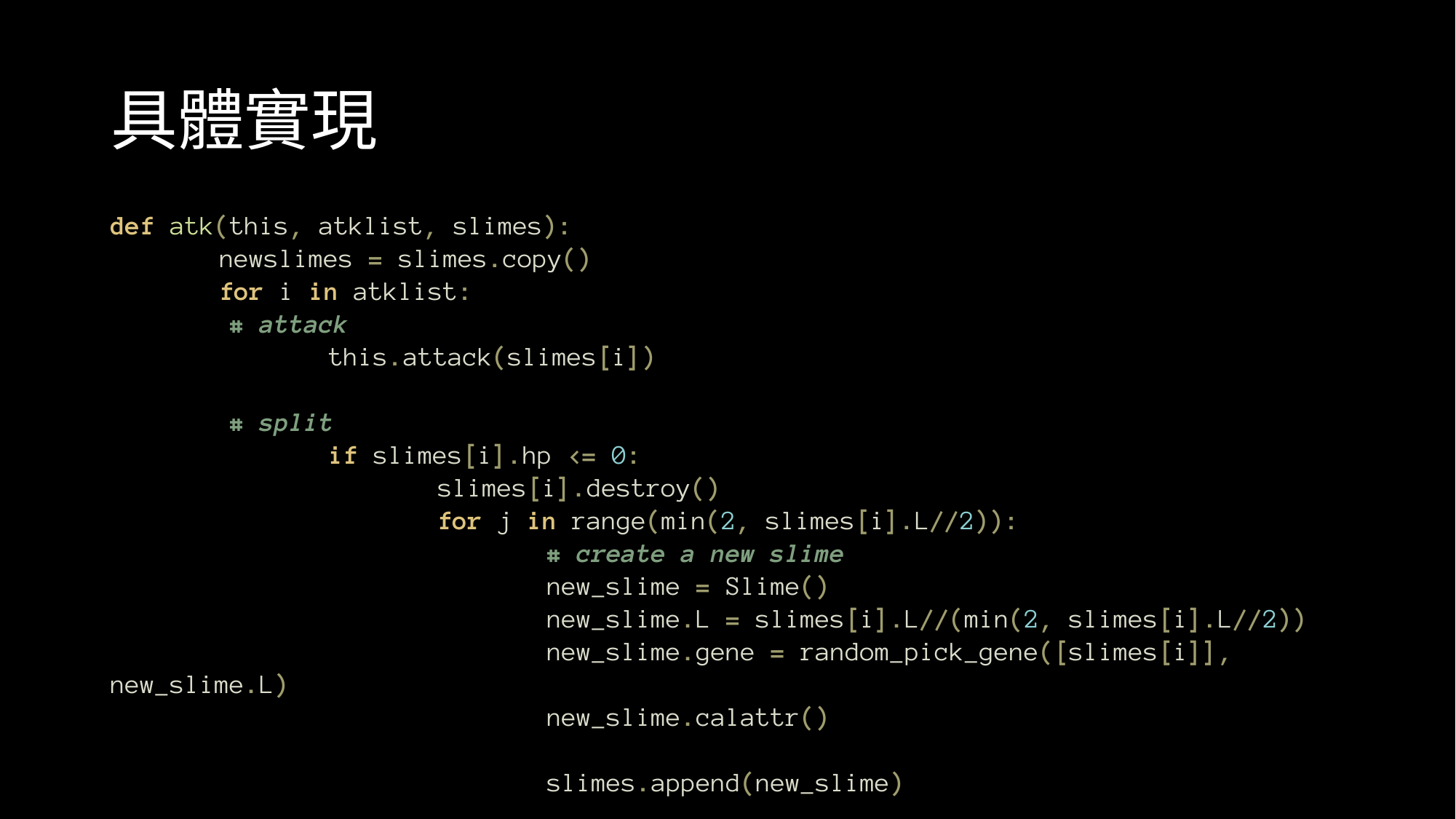

# 具體實現
def atk(this, atklist, slimes):
	newslimes = slimes.copy()
	for i in atklist:
        # attack
		this.attack(slimes[i])

        # split
		if slimes[i].hp <= 0:
			slimes[i].destroy()
			for j in range(min(2, slimes[i].L//2)):
				# create a new slime
				new_slime = Slime()
				new_slime.L = slimes[i].L//(min(2, slimes[i].L//2))
				new_slime.gene = random_pick_gene([slimes[i]], new_slime.L)
				new_slime.calattr()

				slimes.append(new_slime)